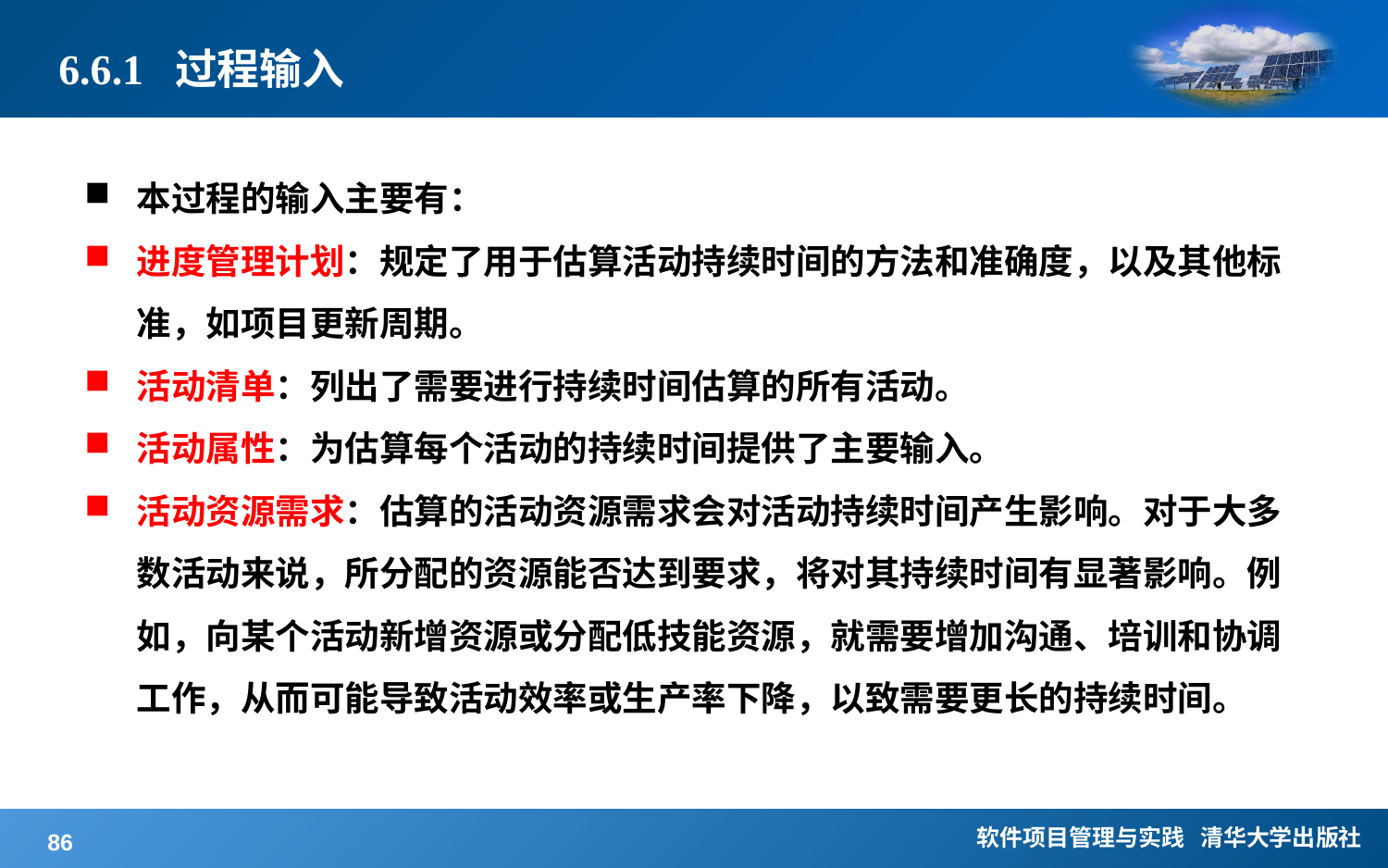

# 6.6.1  过程输入
本过程的输入主要有：
进度管理计划：规定了用于估算活动持续时间的方法和准确度，以及其他标准，如项目更新周期。
活动清单：列出了需要进行持续时间估算的所有活动。
活动属性：为估算每个活动的持续时间提供了主要输入。
活动资源需求：估算的活动资源需求会对活动持续时间产生影响。对于大多数活动来说，所分配的资源能否达到要求，将对其持续时间有显著影响。例如，向某个活动新增资源或分配低技能资源，就需要增加沟通、培训和协调工作，从而可能导致活动效率或生产率下降，以致需要更长的持续时间。